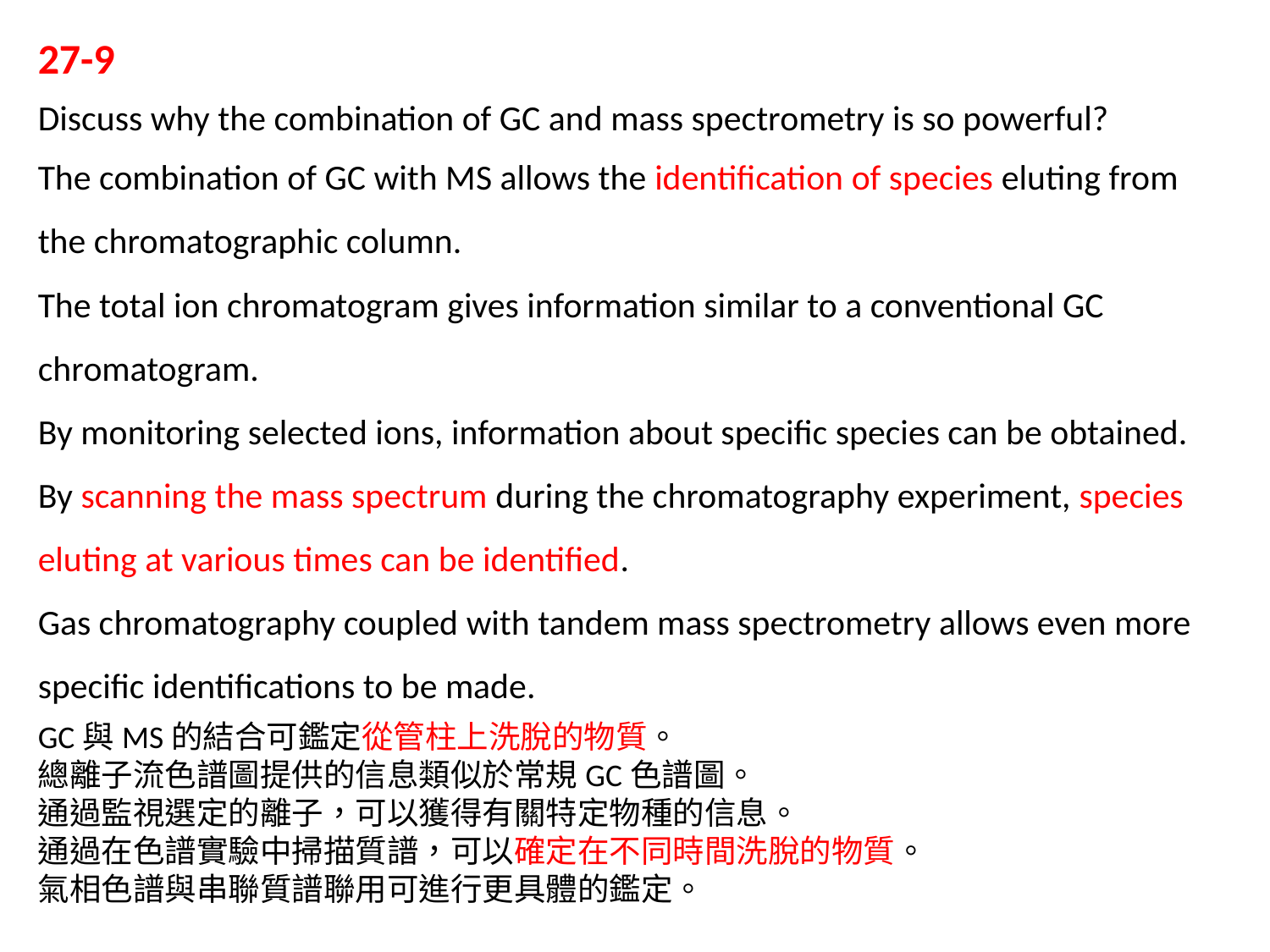

27-9
Discuss why the combination of GC and mass spectrometry is so powerful?
The combination of GC with MS allows the identification of species eluting from the chromatographic column.
The total ion chromatogram gives information similar to a conventional GC chromatogram.
By monitoring selected ions, information about specific species can be obtained.
By scanning the mass spectrum during the chromatography experiment, species eluting at various times can be identified.
Gas chromatography coupled with tandem mass spectrometry allows even more specific identifications to be made.
GC與MS的結合可鑑定從管柱上洗脫的物質。
總離子流色譜圖提供的信息類似於常規GC色譜圖。
通過監視選定的離子，可以獲得有關特定物種的信息。
通過在色譜實驗中掃描質譜，可以確定在不同時間洗脫的物質。
氣相色譜與串聯質譜聯用可進行更具體的鑑定。